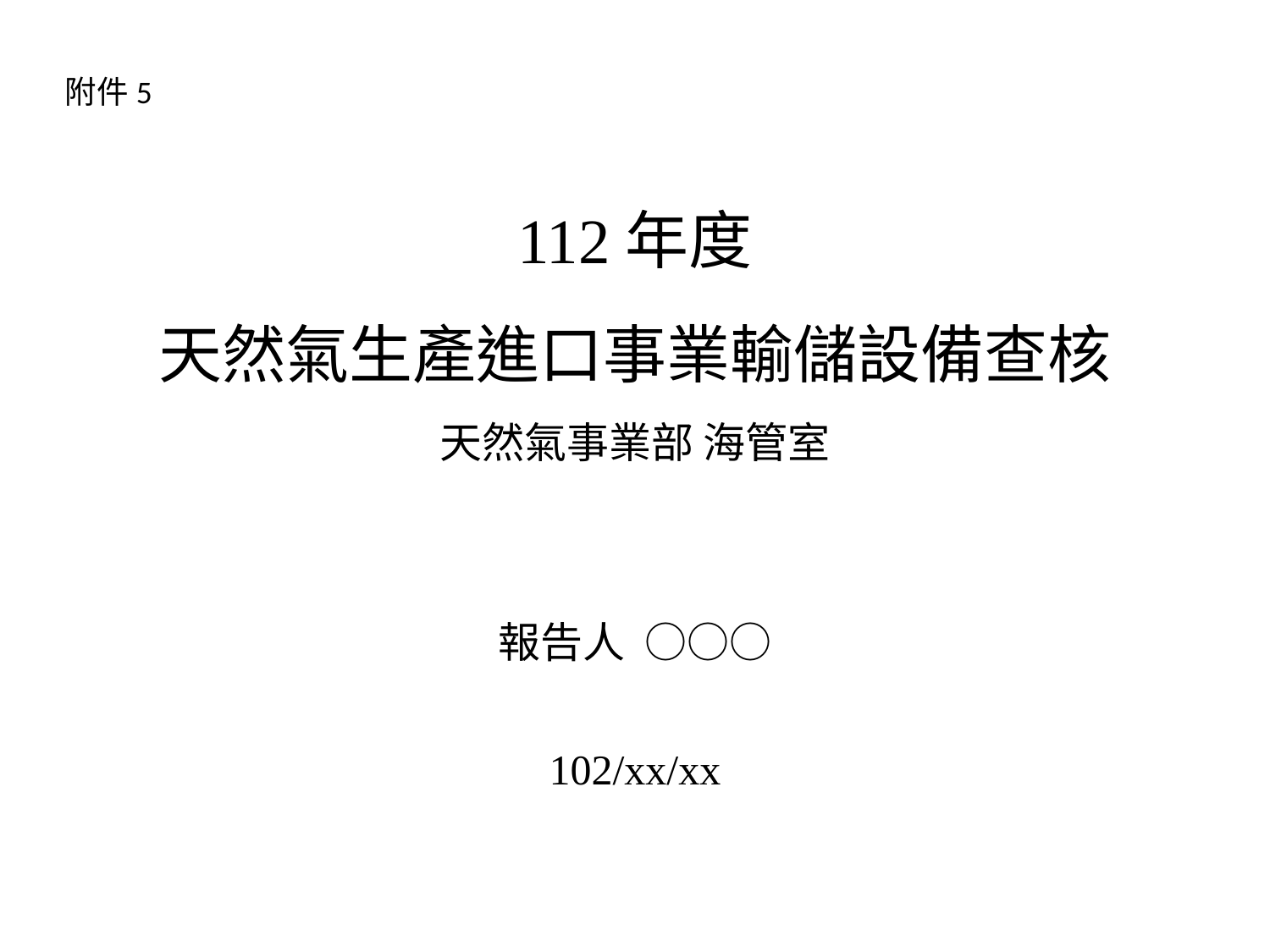

附件5
# 112年度 天然氣生產進口事業輸儲設備查核 天然氣事業部 海管室
報告人  ○○○

102/xx/xx